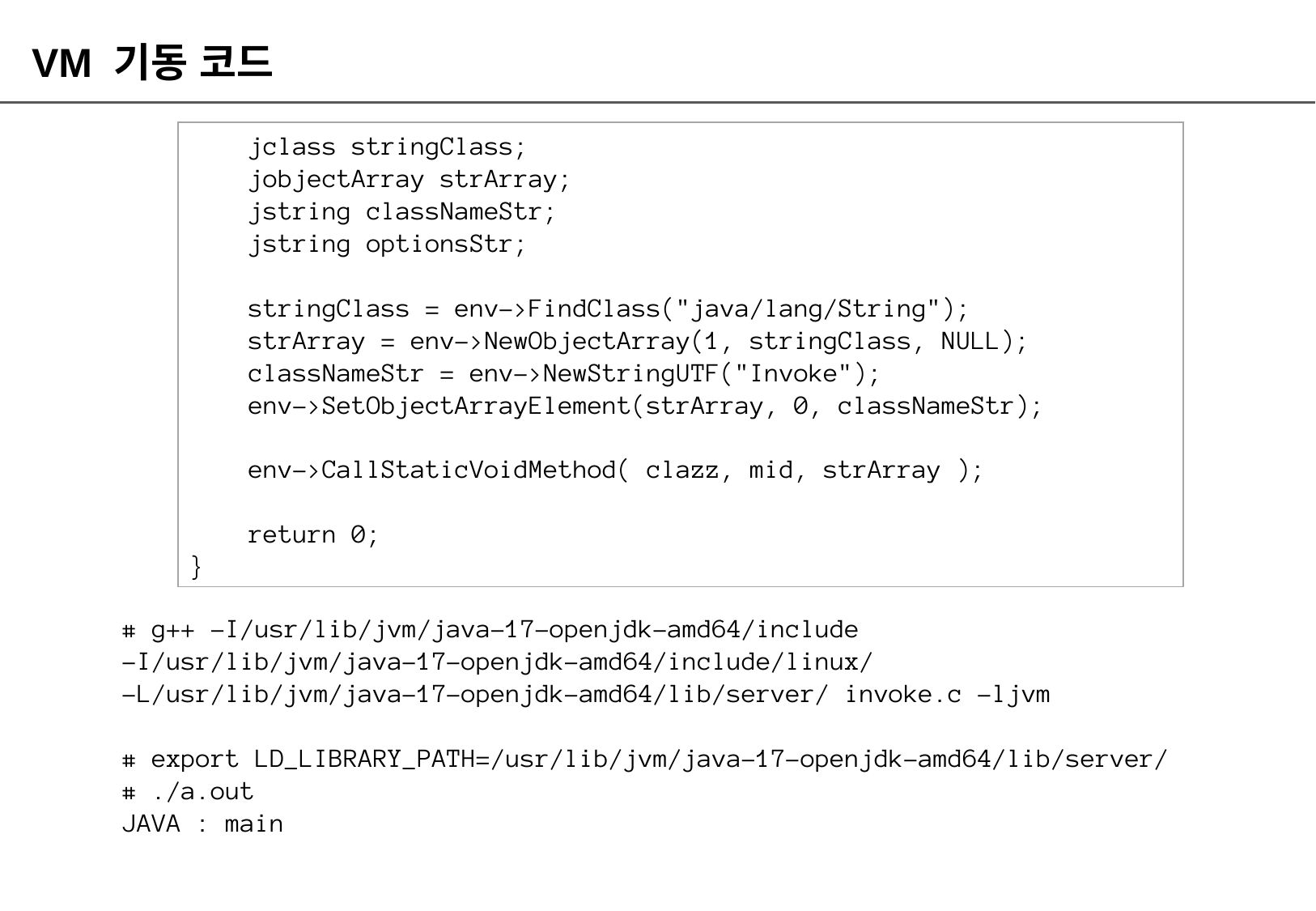

# VM 기동 코드
    jclass stringClass;
    jobjectArray strArray;
    jstring classNameStr;
    jstring optionsStr;

    stringClass = env->FindClass("java/lang/String");
    strArray = env->NewObjectArray(1, stringClass, NULL);
    classNameStr = env->NewStringUTF("Invoke");
    env->SetObjectArrayElement(strArray, 0, classNameStr);

    env->CallStaticVoidMethod( clazz, mid, strArray );

    return 0;
}
# g++ -I/usr/lib/jvm/java-17-openjdk-amd64/include
-I/usr/lib/jvm/java-17-openjdk-amd64/include/linux/
-L/usr/lib/jvm/java-17-openjdk-amd64/lib/server/ invoke.c -ljvm

# export LD_LIBRARY_PATH=/usr/lib/jvm/java-17-openjdk-amd64/lib/server/
# ./a.out
JAVA : main